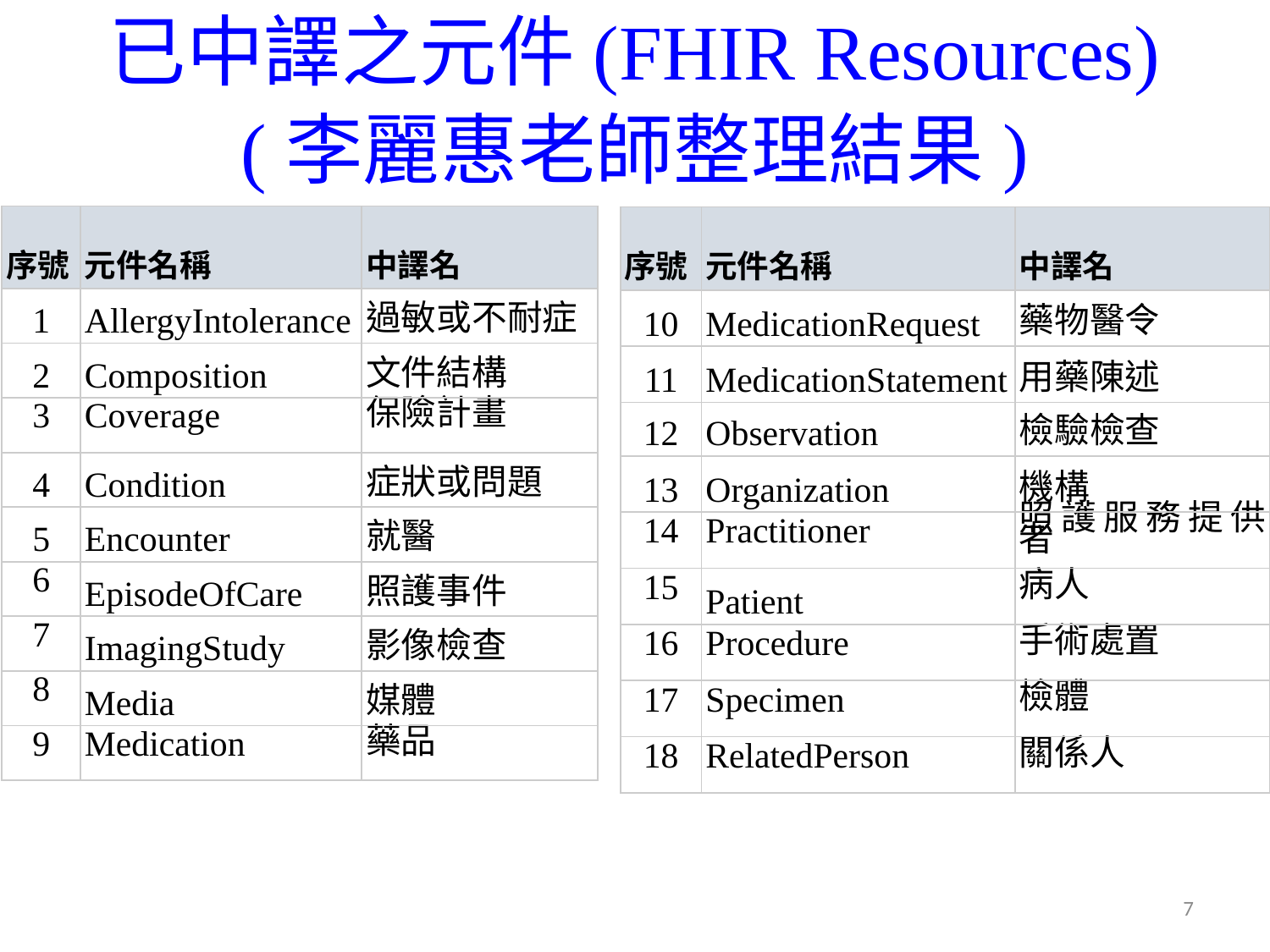

已中譯之元件(FHIR Resources)
(李麗惠老師整理結果)
| 序號 | 元件名稱 | 中譯名 |
| --- | --- | --- |
| 1 | AllergyIntolerance | 過敏或不耐症 |
| 2 | Composition | 文件結構 |
| 3 | Coverage | 保險計畫 |
| 4 | Condition | 症狀或問題 |
| 5 | Encounter | 就醫 |
| 6 | EpisodeOfCare | 照護事件 |
| 7 | ImagingStudy | 影像檢查 |
| 8 | Media | 媒體 |
| 9 | Medication | 藥品 |
| 序號 | 元件名稱 | 中譯名 |
| --- | --- | --- |
| 10 | MedicationRequest | 藥物醫令 |
| 11 | MedicationStatement | 用藥陳述 |
| 12 | Observation | 檢驗檢查 |
| 13 | Organization | 機構 |
| 14 | Practitioner | 照護服務提供者 |
| 15 | Patient | 病人 |
| 16 | Procedure | 手術處置 |
| 17 | Specimen | 檢體 |
| 18 | RelatedPerson | 關係人 |
7